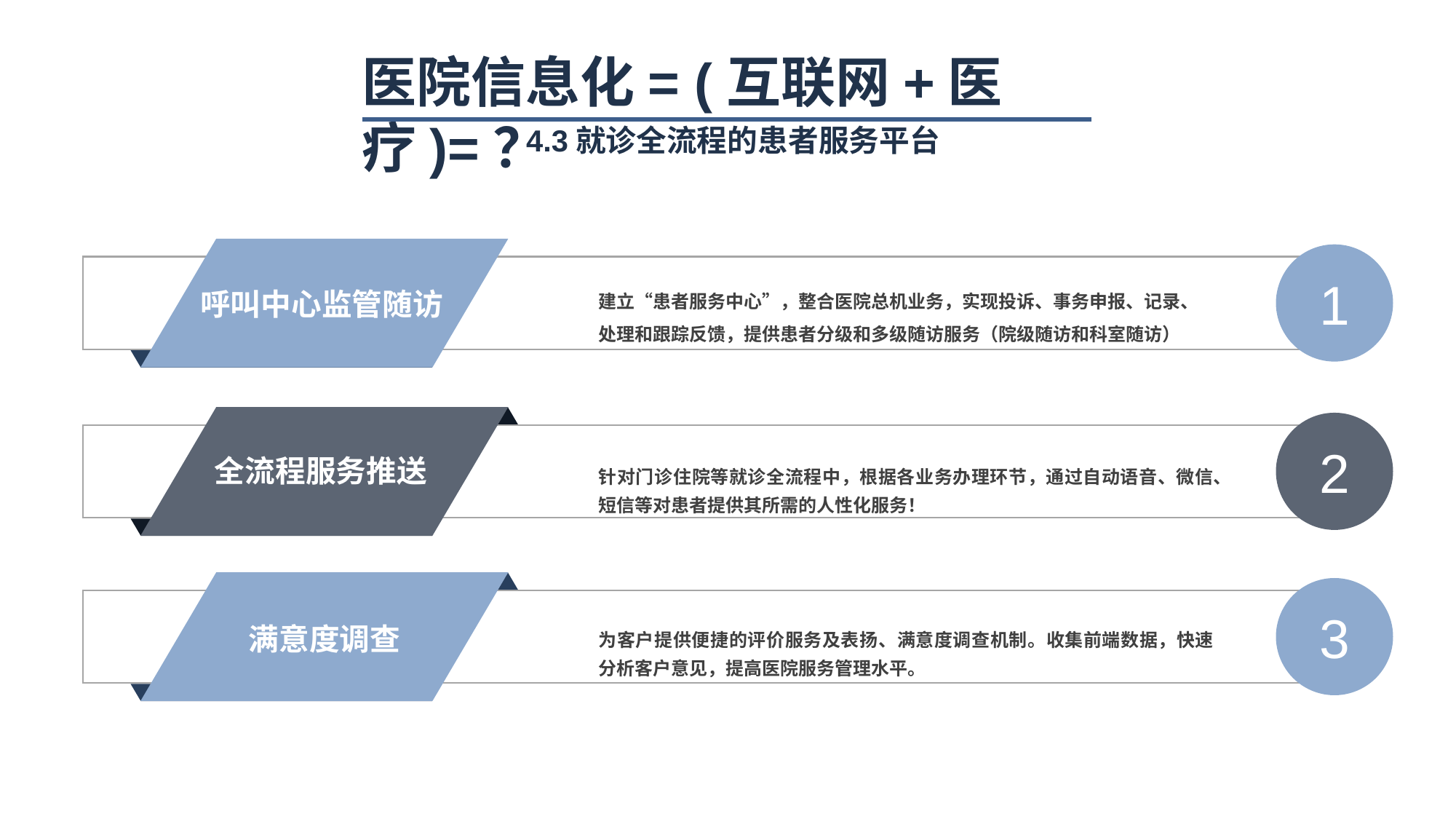

医院信息化= (互联网+医疗)=？
4.3就诊全流程的患者服务平台

1

建立“患者服务中心”，整合医院总机业务，实现投诉、事务申报、记录、处理和跟踪反馈，提供患者分级和多级随访服务（院级随访和科室随访）
呼叫中心监管随访

2

针对门诊住院等就诊全流程中，根据各业务办理环节，通过自动语音、微信、短信等对患者提供其所需的人性化服务！
全流程服务推送

3

满意度调查
为客户提供便捷的评价服务及表扬、满意度调查机制。收集前端数据，快速分析客户意见，提高医院服务管理水平。